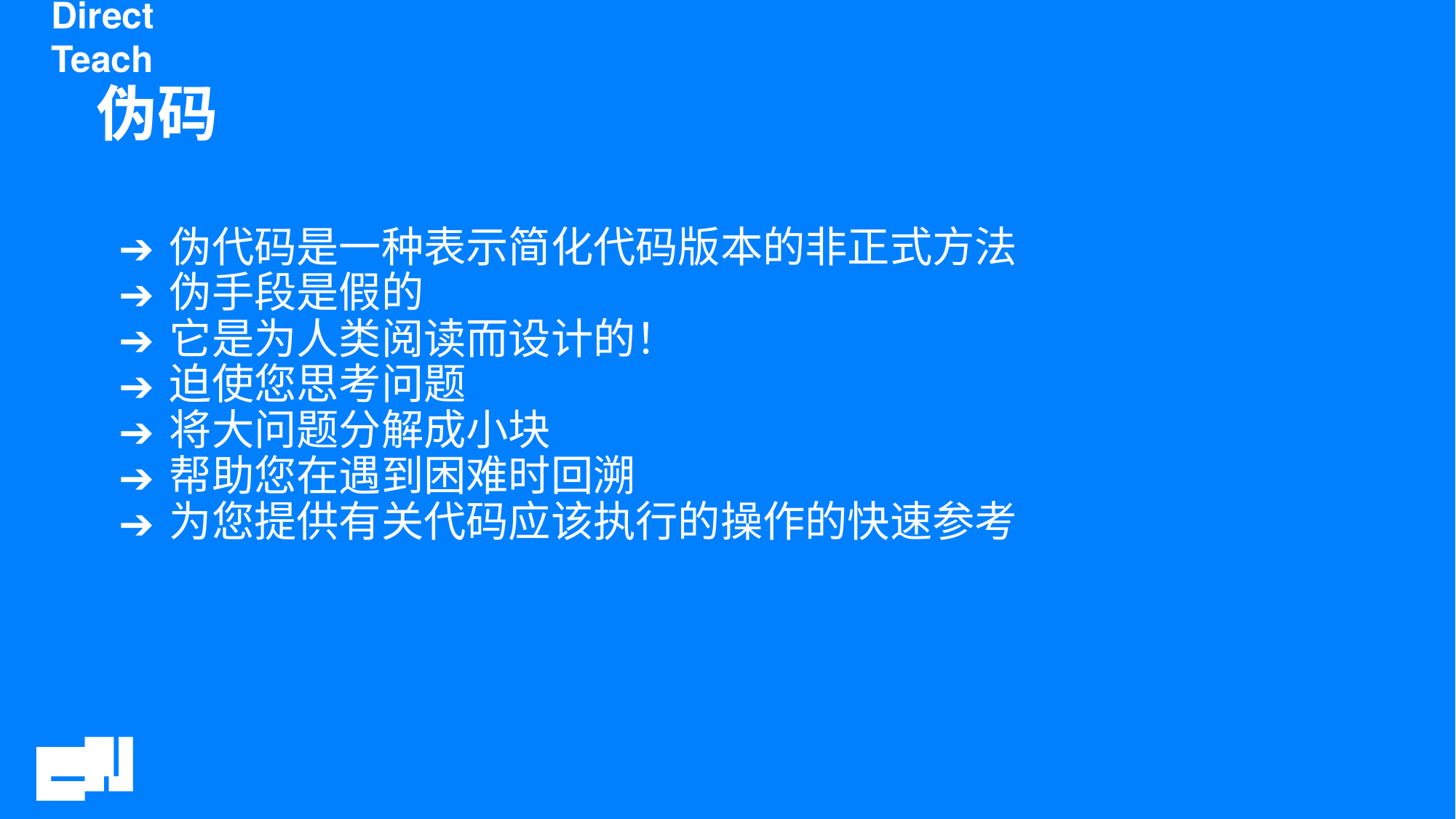

# 伪码
伪代码是一种表示简化代码版本的非正式方法
伪手段是假的
它是为人类阅读而设计的！
迫使您思考问题
将大问题分解成小块
帮助您在遇到困难时回溯
为您提供有关代码应该执行的操作的快速参考